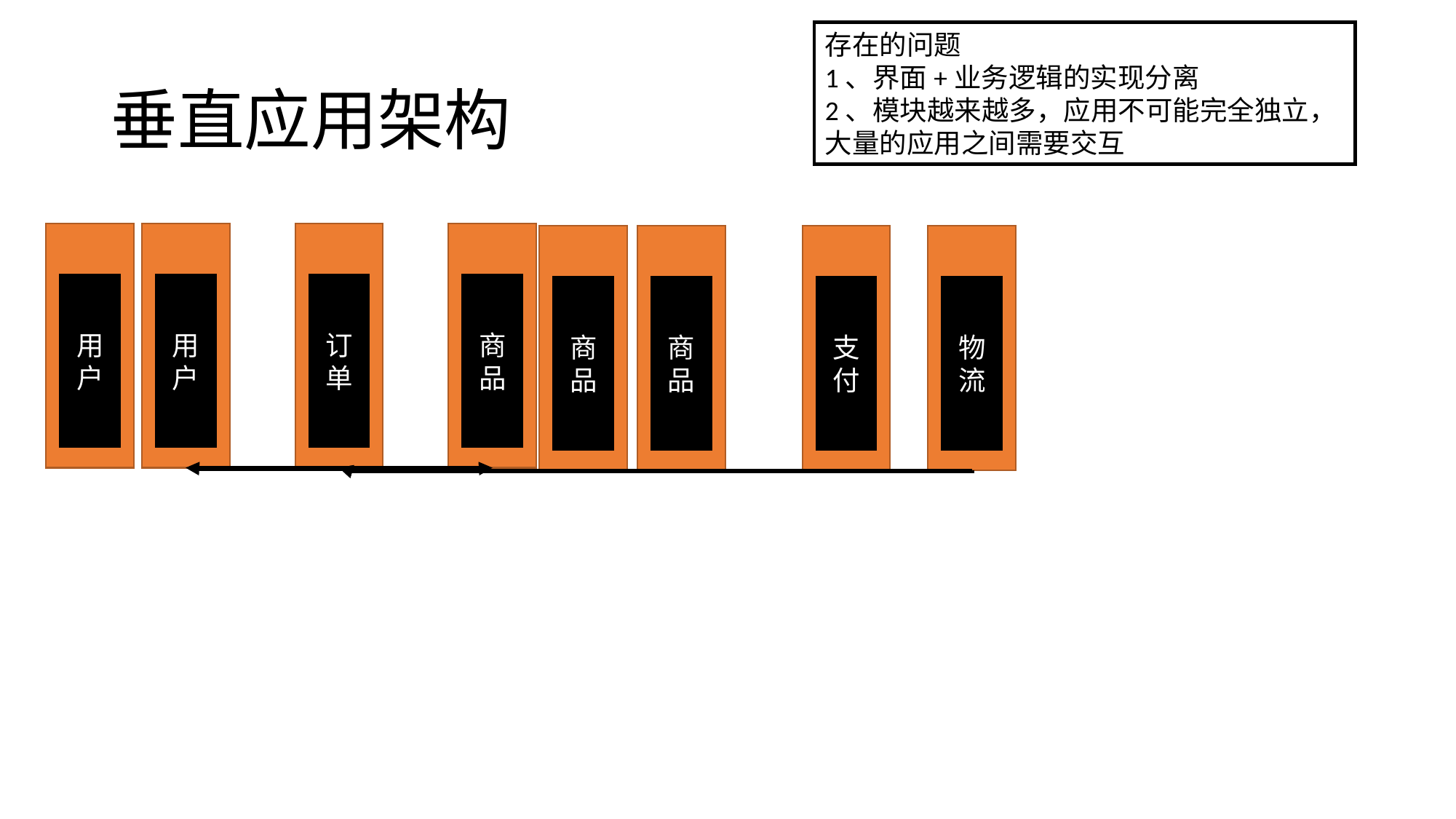

存在的问题
1、界面+业务逻辑的实现分离
2、模块越来越多，应用不可能完全独立，大量的应用之间需要交互
# 垂直应用架构

用户

用户

订单

商品

商品

商品

支付

物流